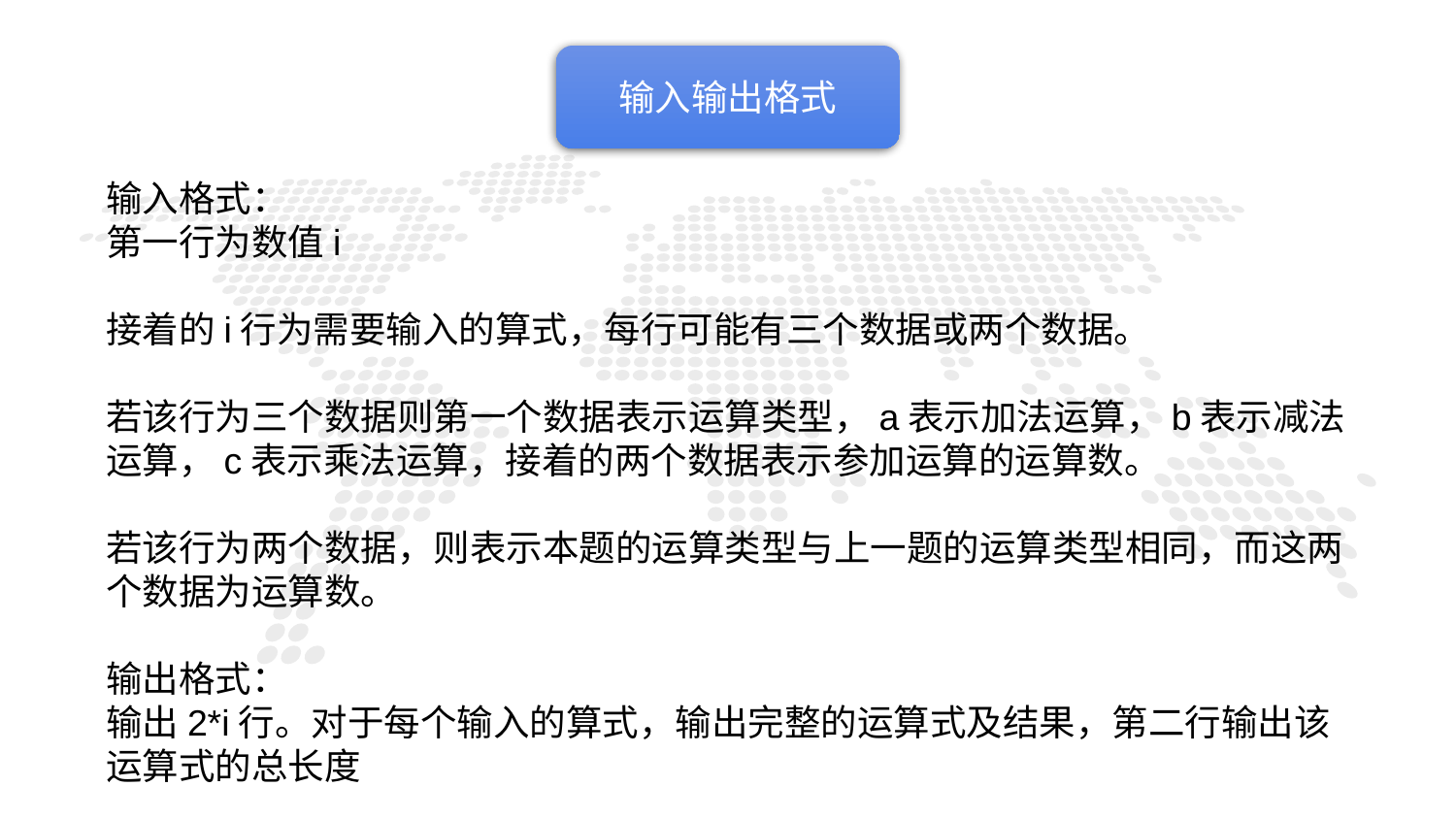

输入输出格式
输入格式：
第一行为数值i

接着的i行为需要输入的算式，每行可能有三个数据或两个数据。

若该行为三个数据则第一个数据表示运算类型，a表示加法运算，b表示减法运算，c表示乘法运算，接着的两个数据表示参加运算的运算数。

若该行为两个数据，则表示本题的运算类型与上一题的运算类型相同，而这两个数据为运算数。

输出格式：
输出2*i行。对于每个输入的算式，输出完整的运算式及结果，第二行输出该运算式的总长度